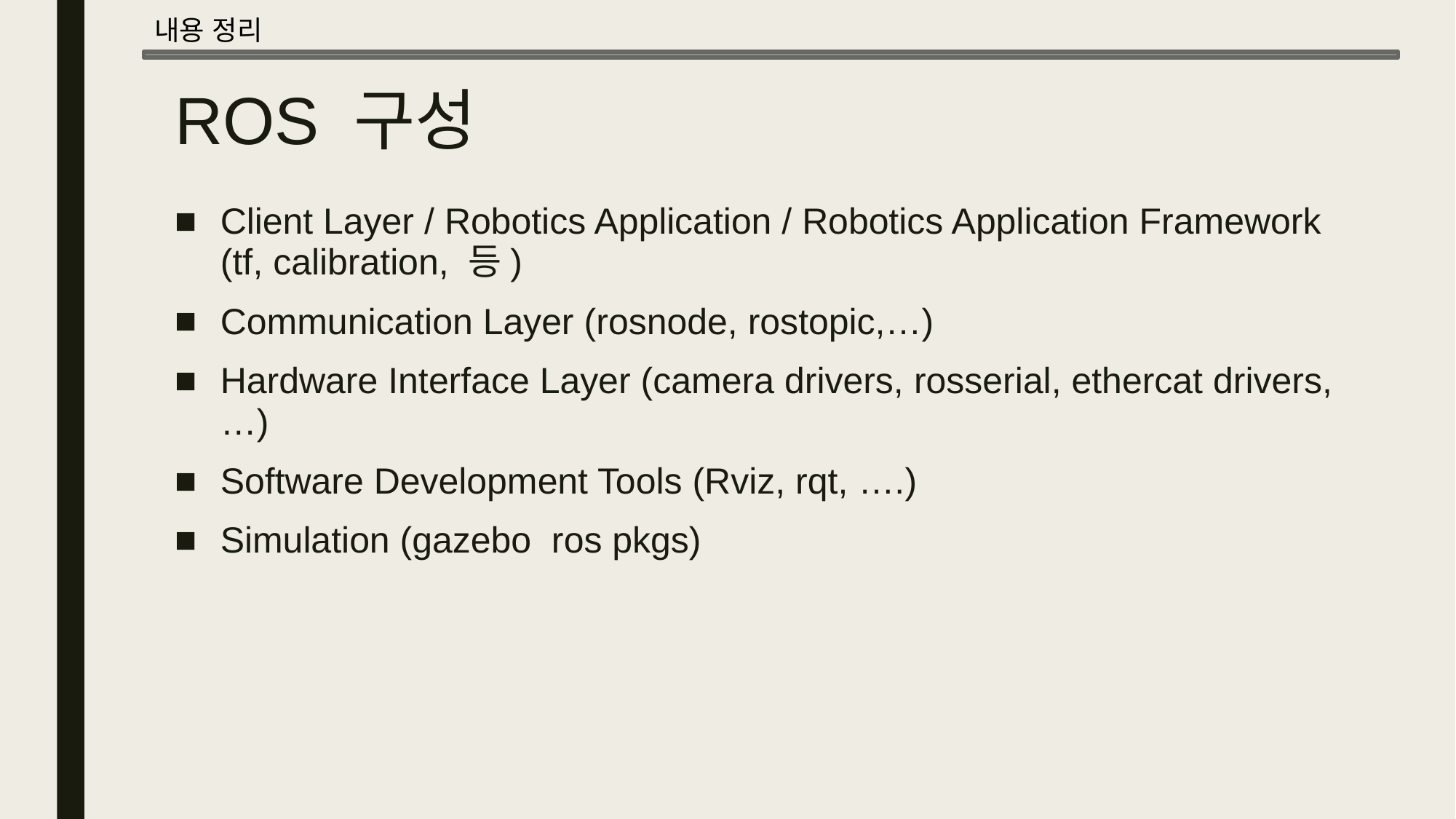

내용 정리

# ROS 구성
Client Layer / Robotics Application / Robotics Application Framework (tf, calibration, 등)
Communication Layer (rosnode, rostopic,…)
Hardware Interface Layer (camera drivers, rosserial, ethercat drivers,…)
Software Development Tools (Rviz, rqt, ….)
Simulation (gazebo  ros pkgs)